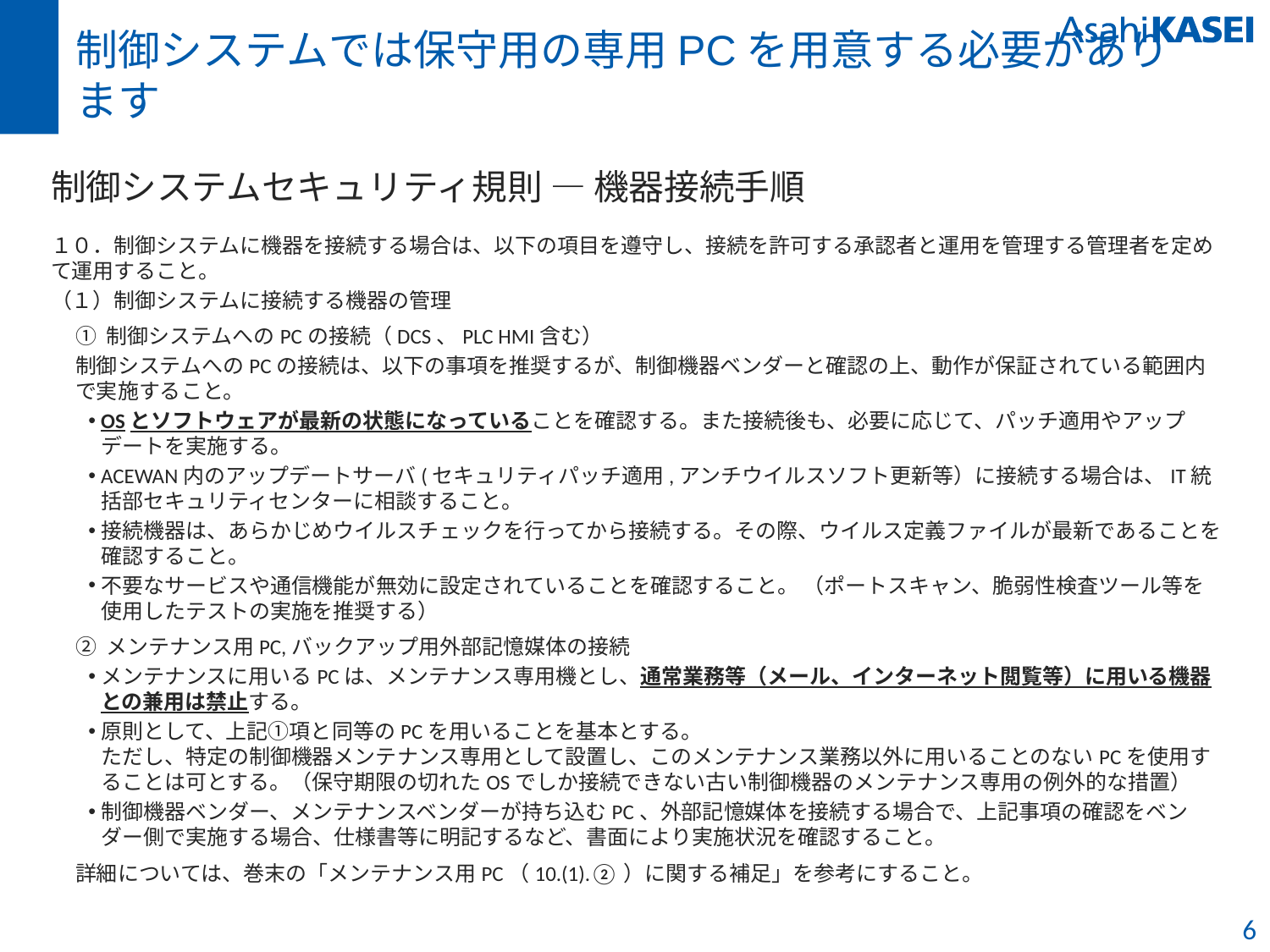

# 制御システムでは保守用の専用PCを用意する必要があります
制御システムセキュリティ規則 ― 機器接続手順
１０．制御システムに機器を接続する場合は、以下の項目を遵守し、接続を許可する承認者と運用を管理する管理者を定めて運用すること。
（１）制御システムに接続する機器の管理
① 制御システムへのPCの接続（DCS、PLC HMI含む）
制御システムへのPCの接続は、以下の事項を推奨するが、制御機器ベンダーと確認の上、動作が保証されている範囲内で実施すること。
OSとソフトウェアが最新の状態になっていることを確認する。また接続後も、必要に応じて、パッチ適用やアップデートを実施する。
ACEWAN内のアップデートサーバ(セキュリティパッチ適用,アンチウイルスソフト更新等）に接続する場合は、IT統括部セキュリティセンターに相談すること。
接続機器は、あらかじめウイルスチェックを行ってから接続する。その際、ウイルス定義ファイルが最新であることを確認すること。
不要なサービスや通信機能が無効に設定されていることを確認すること。 （ポートスキャン、脆弱性検査ツール等を使用したテストの実施を推奨する）
② メンテナンス用PC,バックアップ用外部記憶媒体の接続
メンテナンスに用いるPCは、メンテナンス専用機とし、通常業務等（メール、インターネット閲覧等）に用いる機器との兼用は禁止する。
原則として、上記①項と同等のPCを用いることを基本とする。
ただし、特定の制御機器メンテナンス専用として設置し、このメンテナンス業務以外に用いることのないPCを使用することは可とする。（保守期限の切れたOSでしか接続できない古い制御機器のメンテナンス専用の例外的な措置）
制御機器ベンダー、メンテナンスベンダーが持ち込むPC、外部記憶媒体を接続する場合で、上記事項の確認をベンダー側で実施する場合、仕様書等に明記するなど、書面により実施状況を確認すること。
詳細については、巻末の「メンテナンス用PC（10.(1).②）に関する補足」を参考にすること。